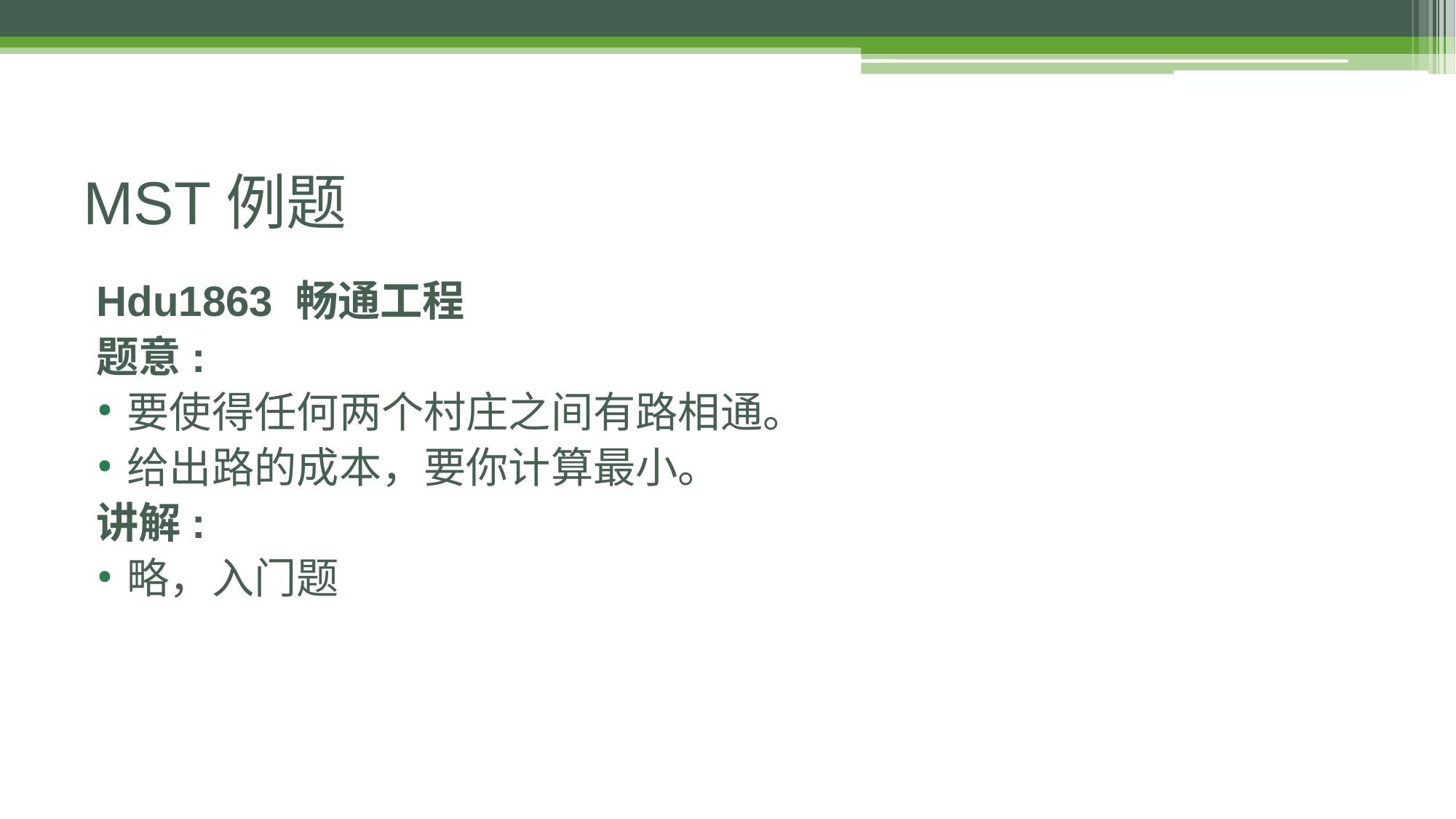

# MST例题
Hdu1863 畅通工程
题意:
要使得任何两个村庄之间有路相通。
给出路的成本，要你计算最小。
讲解:
略，入门题